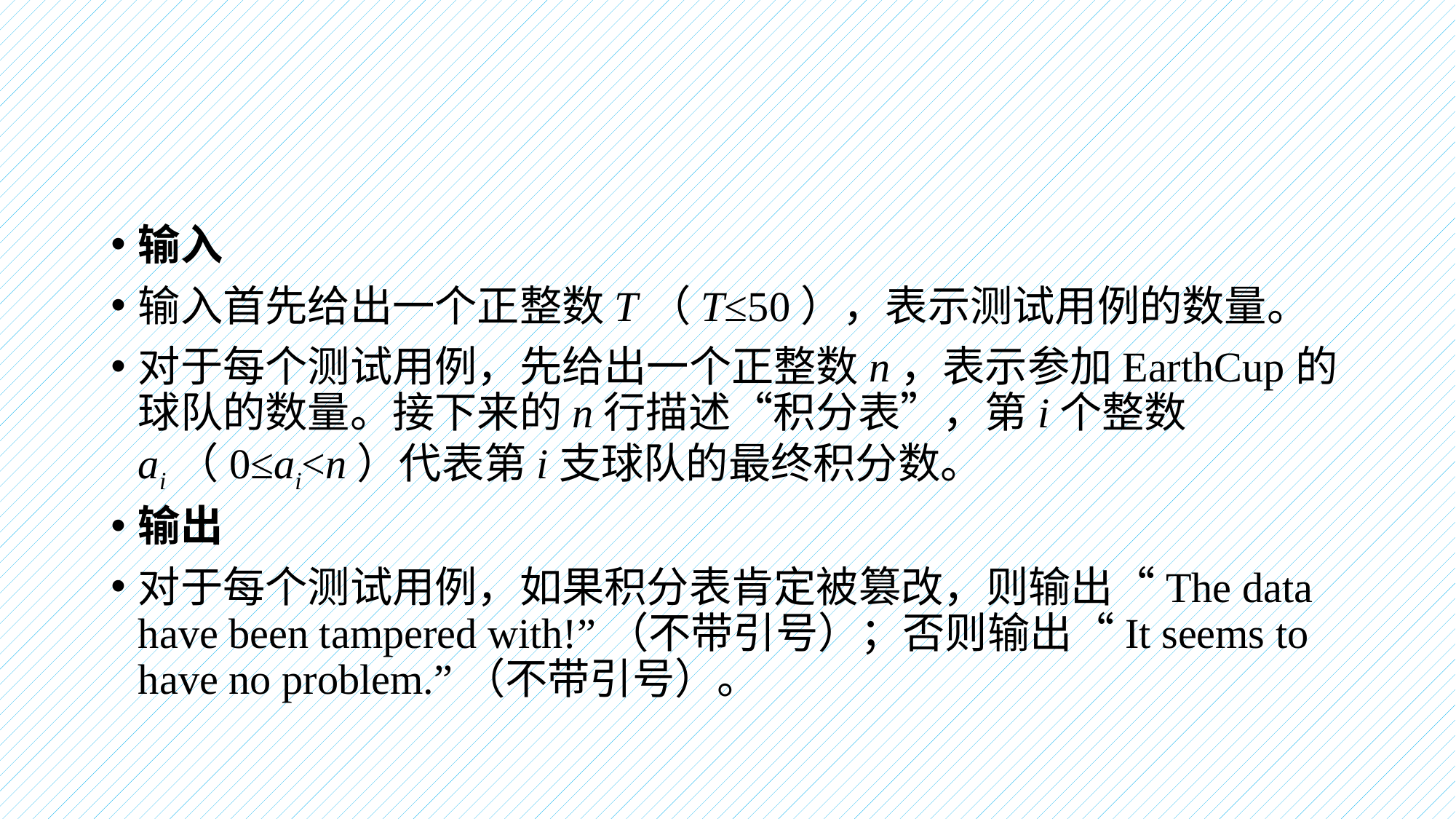

#
输入
输入首先给出一个正整数T（T≤50），表示测试用例的数量。
对于每个测试用例，先给出一个正整数n，表示参加EarthCup的球队的数量。接下来的n行描述“积分表”，第i个整数ai（0≤ai<n）代表第i支球队的最终积分数。
输出
对于每个测试用例，如果积分表肯定被篡改，则输出“The data have been tampered with!”（不带引号）；否则输出“It seems to have no problem.”（不带引号）。